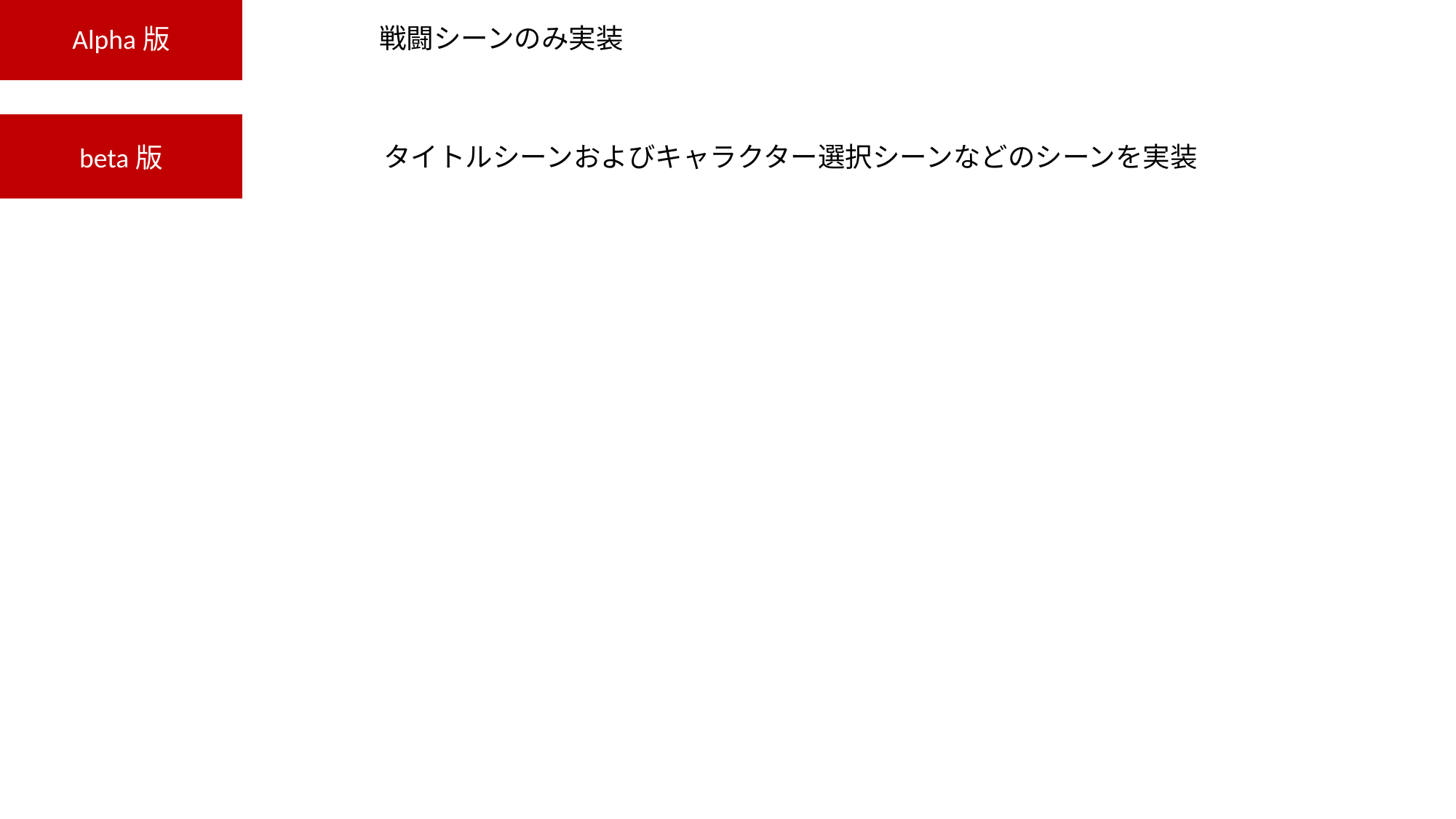

Alpha版
戦闘シーンのみ実装
beta版
タイトルシーンおよびキャラクター選択シーンなどのシーンを実装